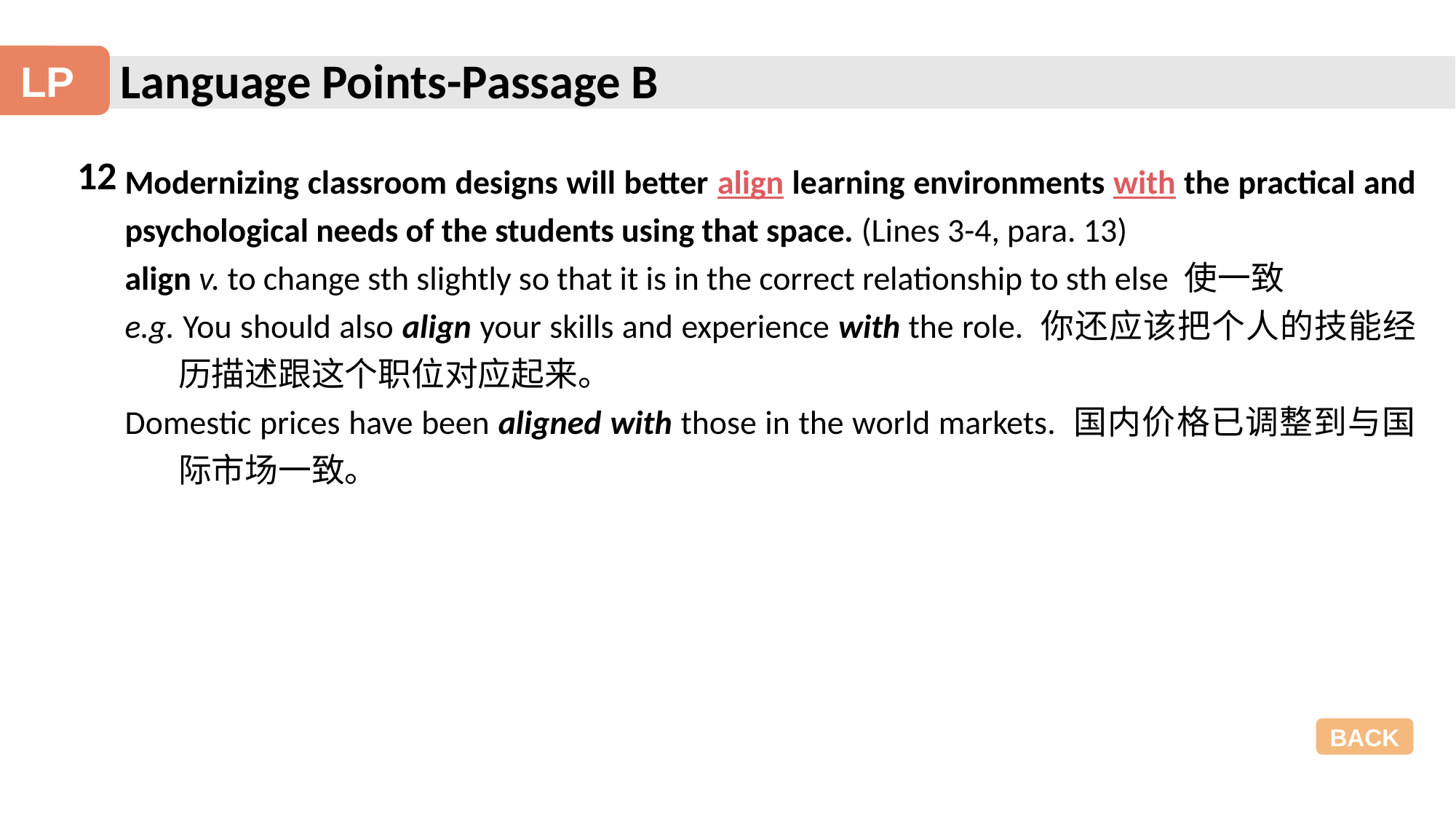

Language Points-Passage B
LP

12
Modernizing classroom designs will better align learning environments with the practical and psychological needs of the students using that space. (Lines 3-4, para. 13)
align v. to change sth slightly so that it is in the correct relationship to sth else 使一致
e.g. You should also align your skills and experience with the role. 你还应该把个人的技能经历描述跟这个职位对应起来。
Domestic prices have been aligned with those in the world markets. 国内价格已调整到与国际市场一致。
BACK